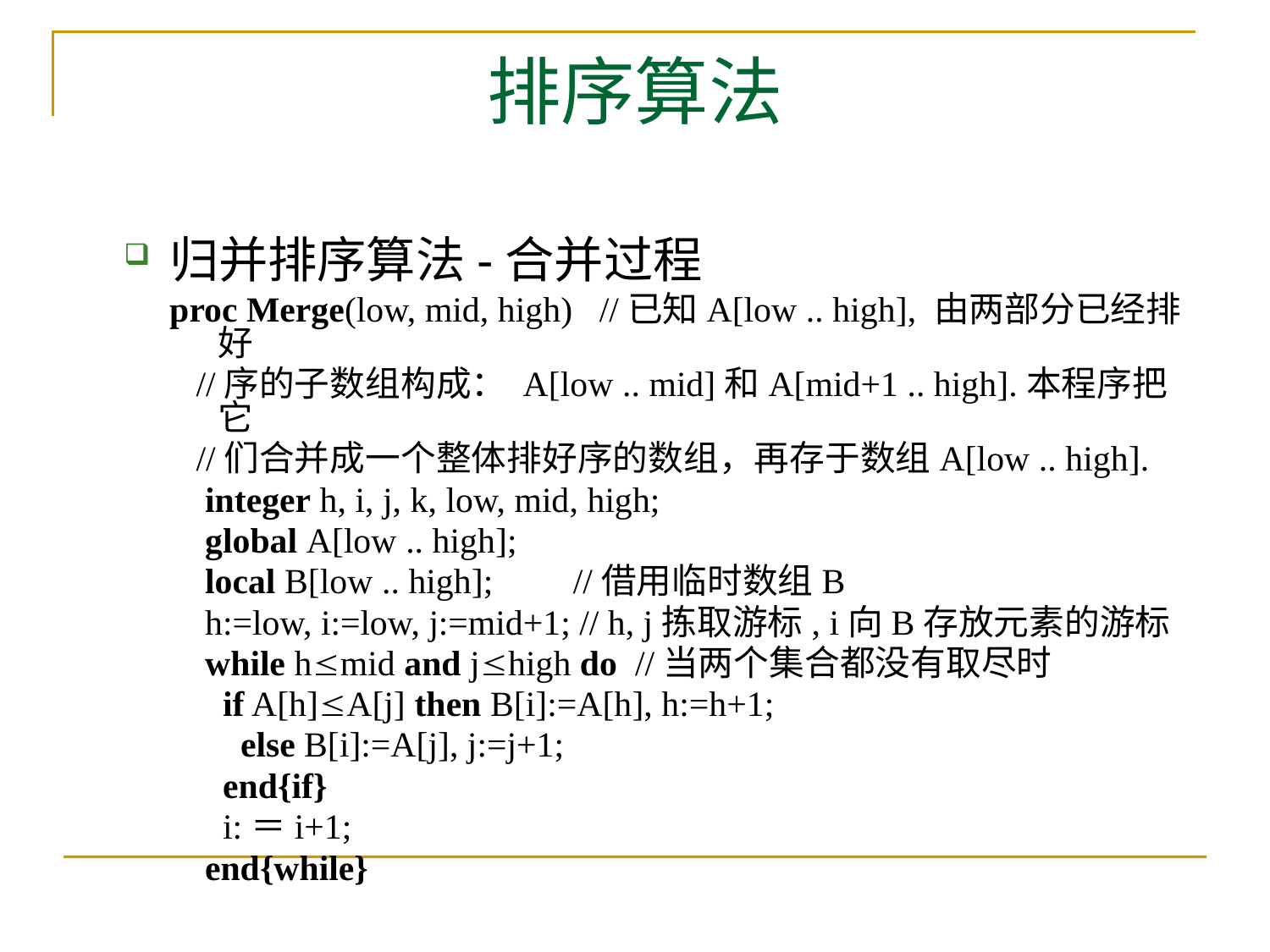

# 排序算法
归并排序算法-合并过程
proc Merge(low, mid, high)   //已知A[low .. high], 由两部分已经排好
   //序的子数组构成： A[low .. mid]和A[mid+1 .. high].本程序把它
   //们合并成一个整体排好序的数组，再存于数组A[low .. high].
    integer h, i, j, k, low, mid, high;
    global A[low .. high];
    local B[low .. high];         //借用临时数组B
    h:=low, i:=low, j:=mid+1; // h, j拣取游标, i向B存放元素的游标
    while h≤mid and j≤high do  //当两个集合都没有取尽时
      if A[h]≤A[j] then B[i]:=A[h], h:=h+1;
        else B[i]:=A[j], j:=j+1;
      end{if}
      i:＝i+1;
    end{while}